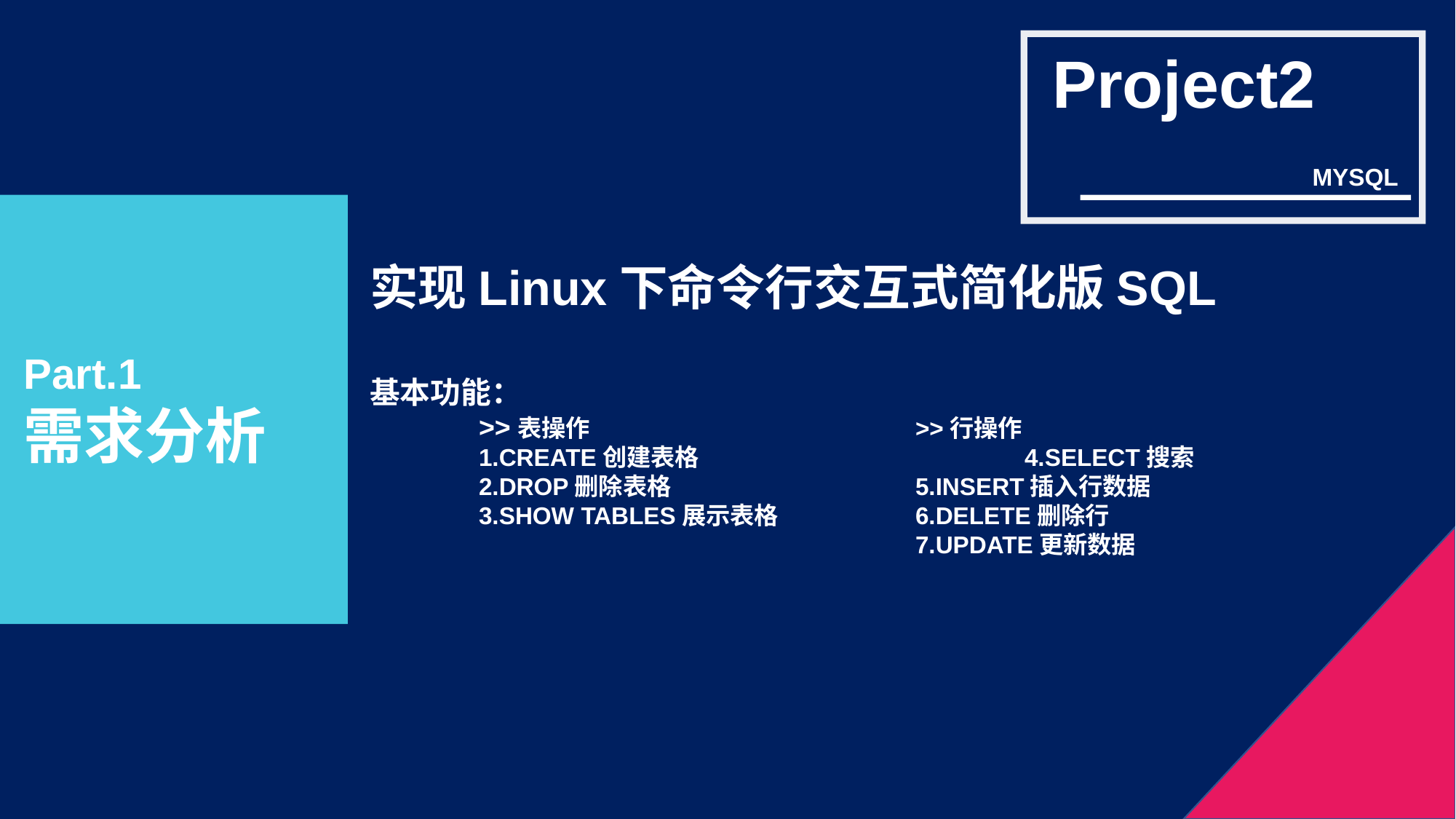

Project2
MYSQL

实现Linux下命令行交互式简化版SQL

基本功能：
	>>表操作			>>行操作
​	1.CREATE创建表格			4.SELECT搜索
​	2.DROP删除表格​​			5.INSERT插入行数据
​	3.SHOW TABLES展示表格​		6.DELETE删除行
​					7.UPDATE更新数据
Part.1
需求分析